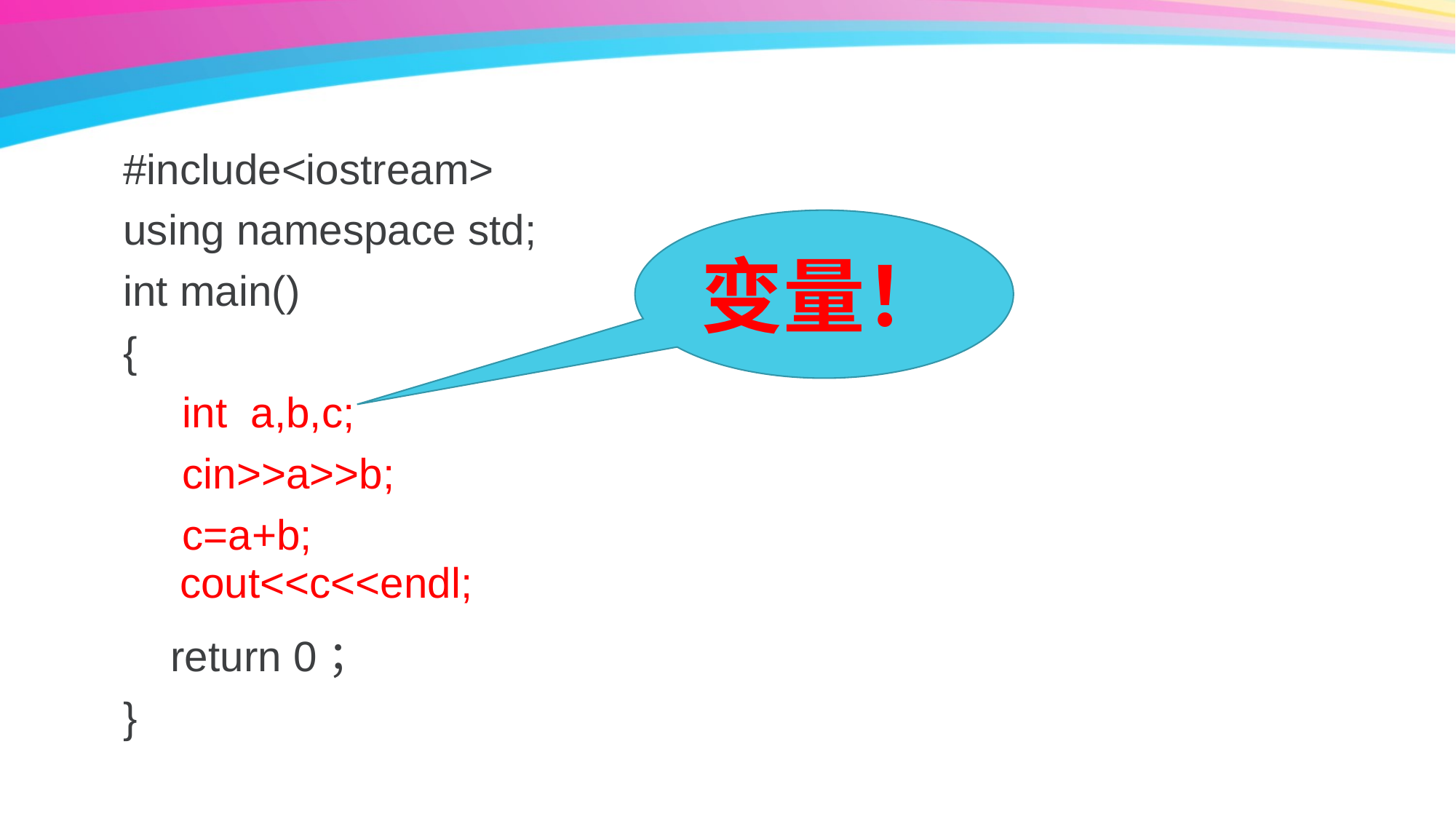

#include<iostream>
using namespace std;
int main()
{
     int  a,b,c;
     cin>>a>>b;
     c=a+b;

    return 0；
}
变量！
cout<<c<<endl;